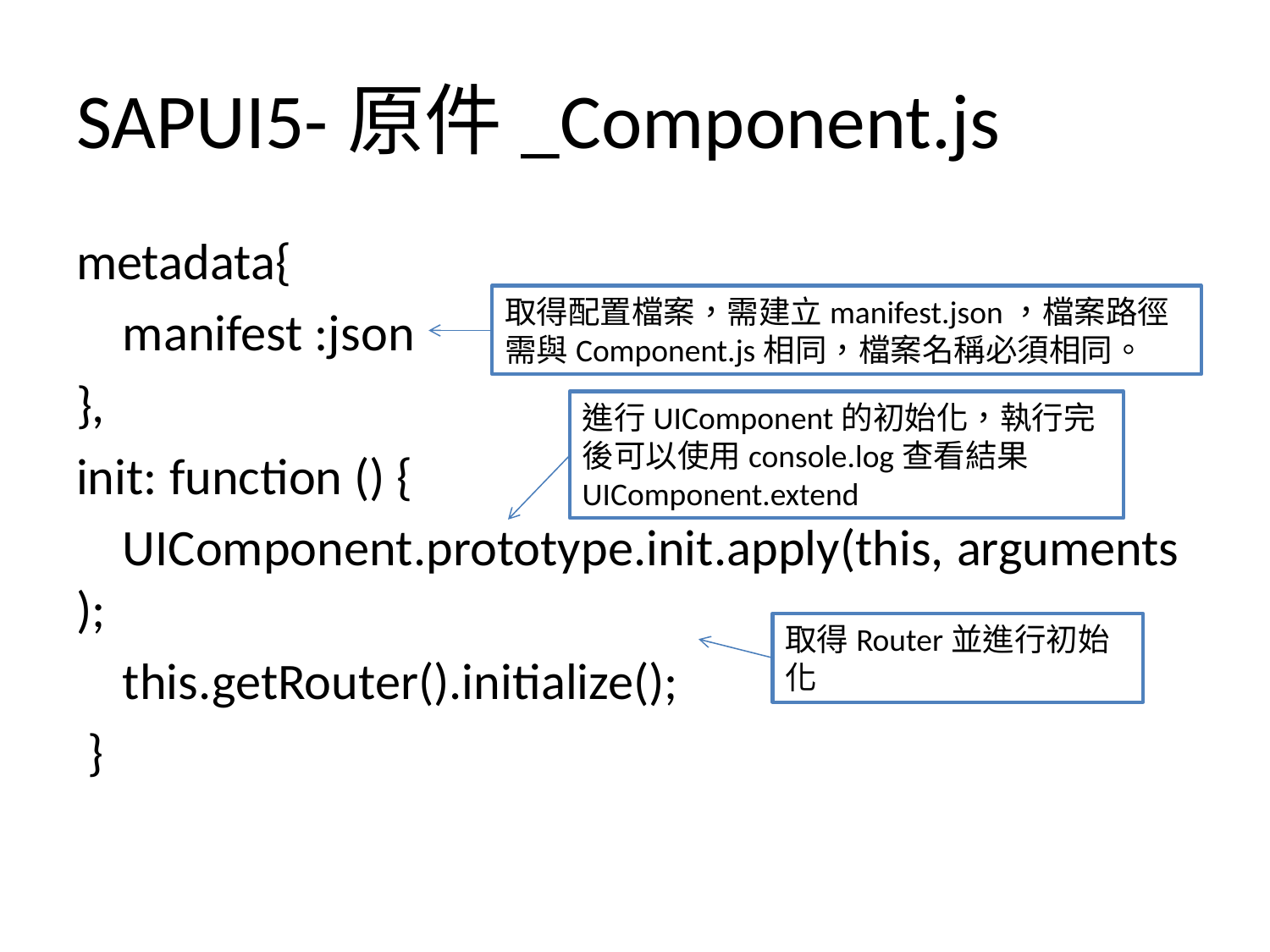

# SAPUI5-原件_Component.js
metadata{
    manifest :json
},
init: function () {
    UIComponent.prototype.init.apply(this, arguments);
    this.getRouter().initialize();
 }

取得配置檔案，需建立manifest.json，檔案路徑需與Component.js相同，檔案名稱必須相同。
進行UIComponent的初始化，執行完後可以使用console.log查看結果UIComponent.extend
取得Router並進行初始化